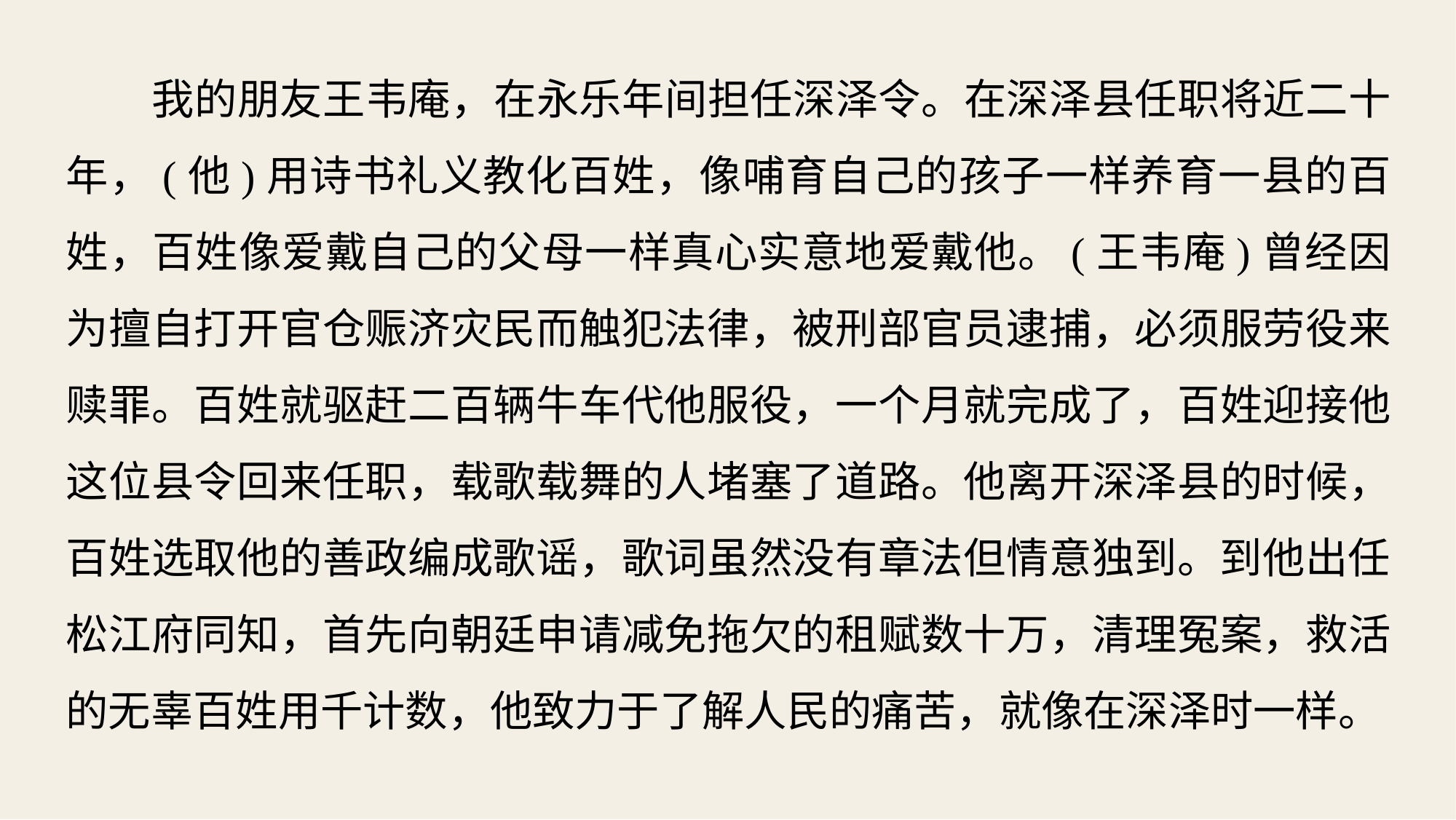

我的朋友王韦庵，在永乐年间担任深泽令。在深泽县任职将近二十年，(他)用诗书礼义教化百姓，像哺育自己的孩子一样养育一县的百姓，百姓像爱戴自己的父母一样真心实意地爱戴他。(王韦庵)曾经因为擅自打开官仓赈济灾民而触犯法律，被刑部官员逮捕，必须服劳役来赎罪。百姓就驱赶二百辆牛车代他服役，一个月就完成了，百姓迎接他这位县令回来任职，载歌载舞的人堵塞了道路。他离开深泽县的时候，百姓选取他的善政编成歌谣，歌词虽然没有章法但情意独到。到他出任松江府同知，首先向朝廷申请减免拖欠的租赋数十万，清理冤案，救活的无辜百姓用千计数，他致力于了解人民的痛苦，就像在深泽时一样。